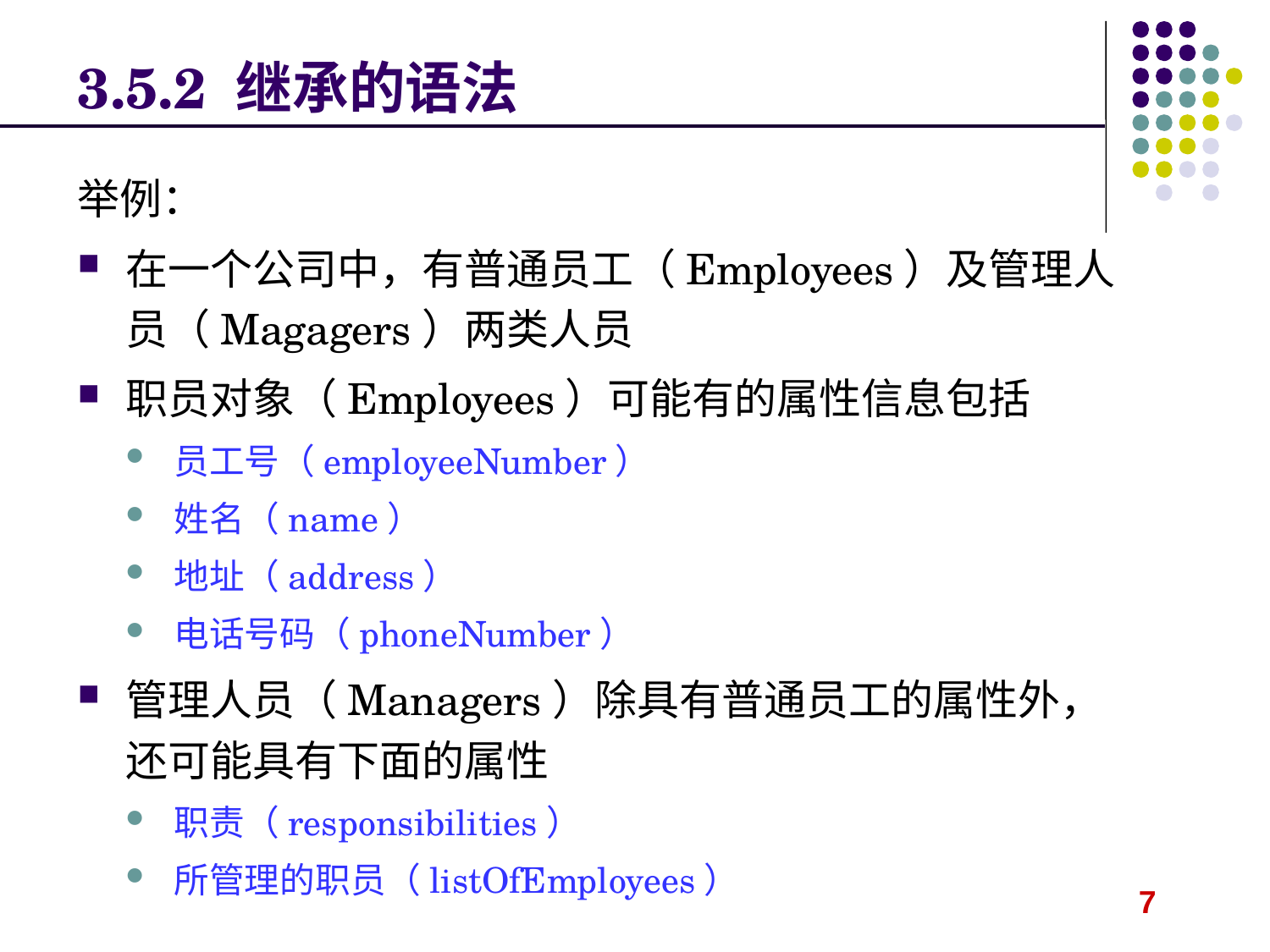

# 3.5.2 继承的语法
举例：
在一个公司中，有普通员工（Employees）及管理人员（Magagers）两类人员
职员对象（Employees）可能有的属性信息包括
员工号（employeeNumber）
姓名（name）
地址（address）
电话号码（phoneNumber）
管理人员（Managers）除具有普通员工的属性外，还可能具有下面的属性
职责（responsibilities）
所管理的职员（listOfEmployees）